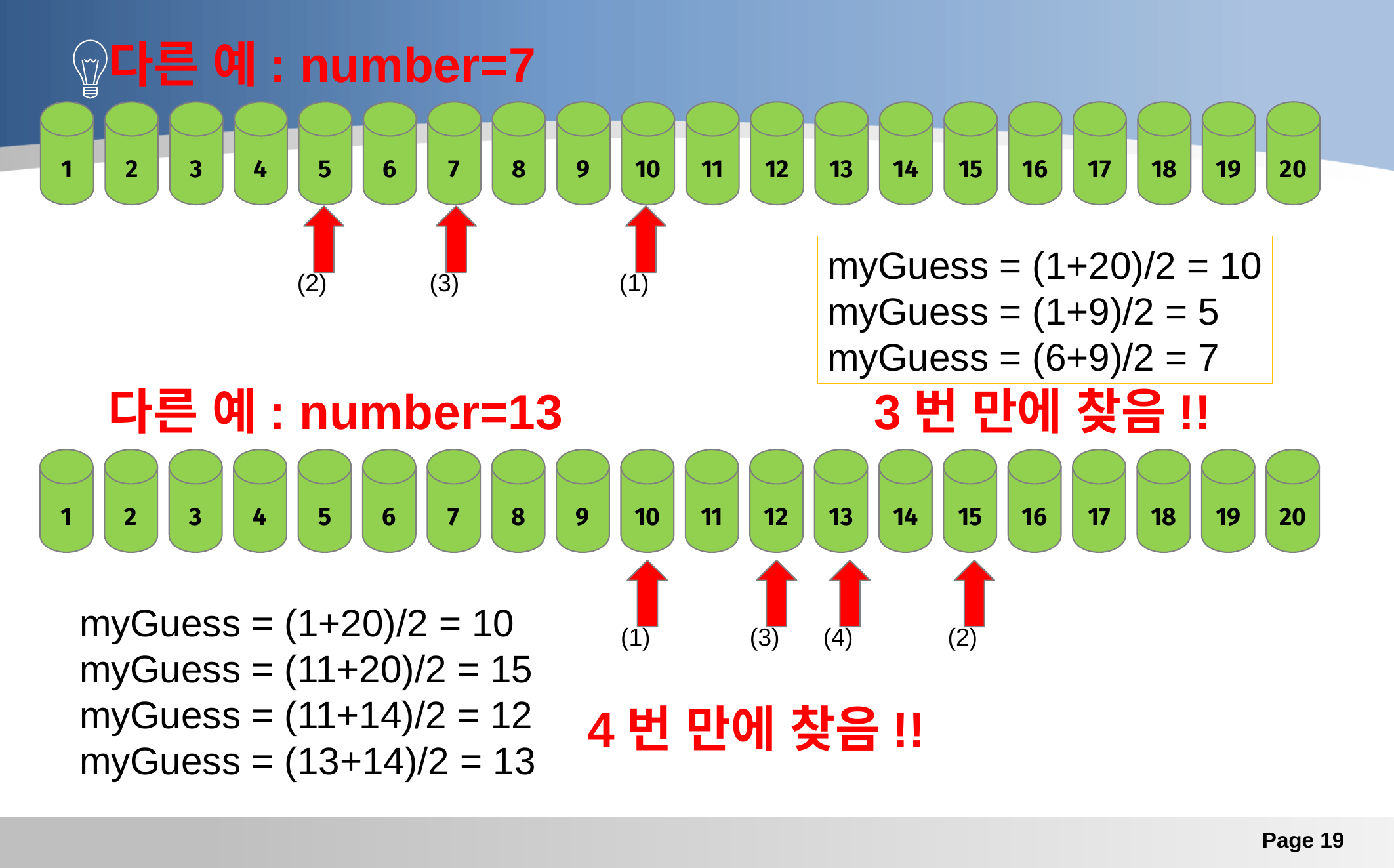

다른 예: number=7
1
2
3
4
5
6
7
8
9
10
11
12
13
14
15
16
17
18
19
20

(2)

(3)

(1)
myGuess = (1+20)/2 = 10
myGuess = (1+9)/2 = 5
myGuess = (6+9)/2 = 7
3번 만에 찾음!!
다른 예: number=13
1
2
3
4
5
6
7
8
9
10
11
12
13
14
15
16
17
18
19
20

(1)

(3)

(4)

(2)
myGuess = (1+20)/2 = 10
myGuess = (11+20)/2 = 15
myGuess = (11+14)/2 = 12
myGuess = (13+14)/2 = 13
4번 만에 찾음!!
Page 19